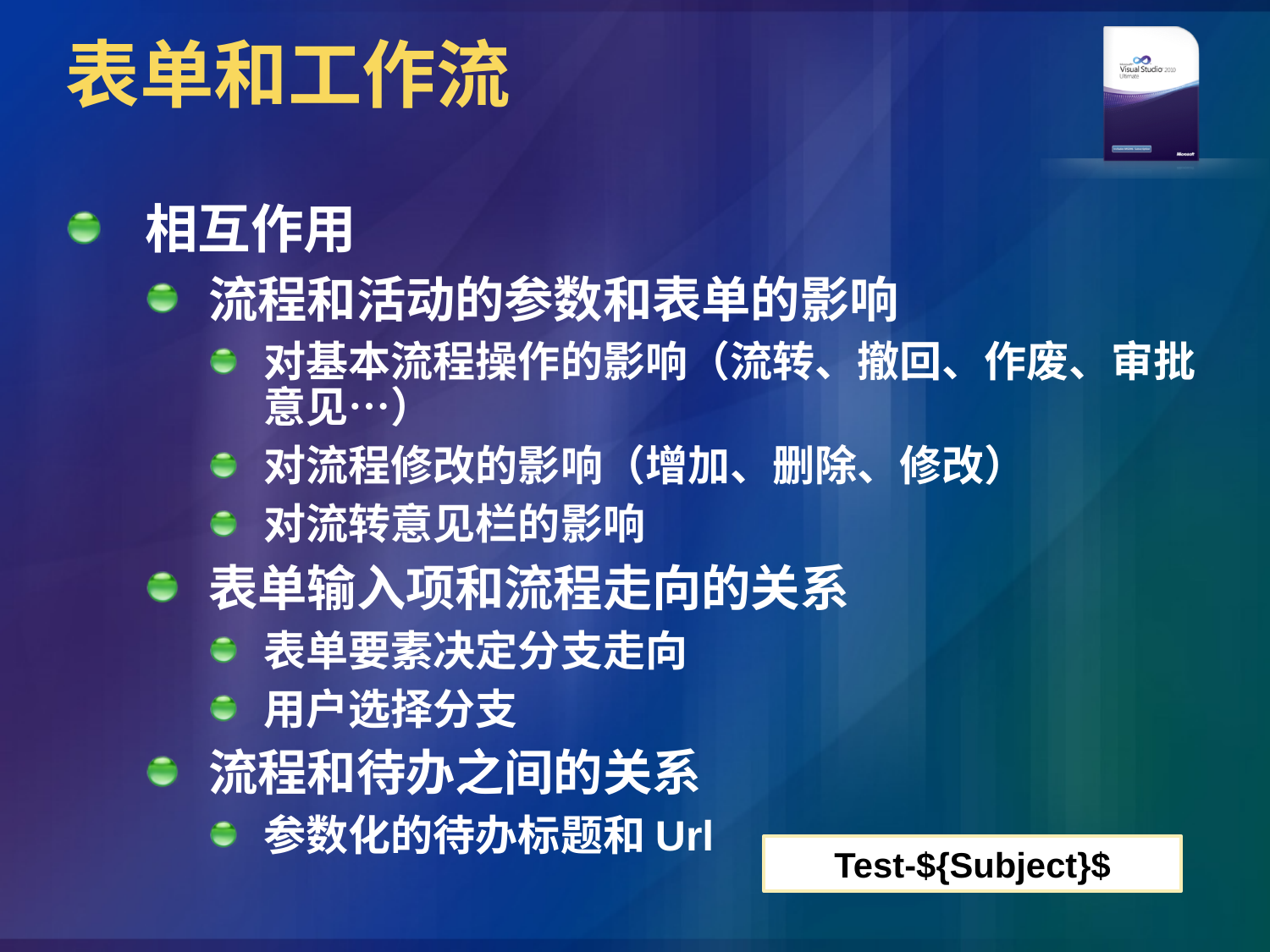

# 表单和工作流
相互作用
流程和活动的参数和表单的影响
对基本流程操作的影响（流转、撤回、作废、审批意见…）
对流程修改的影响（增加、删除、修改）
对流转意见栏的影响
表单输入项和流程走向的关系
表单要素决定分支走向
用户选择分支
流程和待办之间的关系
参数化的待办标题和Url
Test-${Subject}$